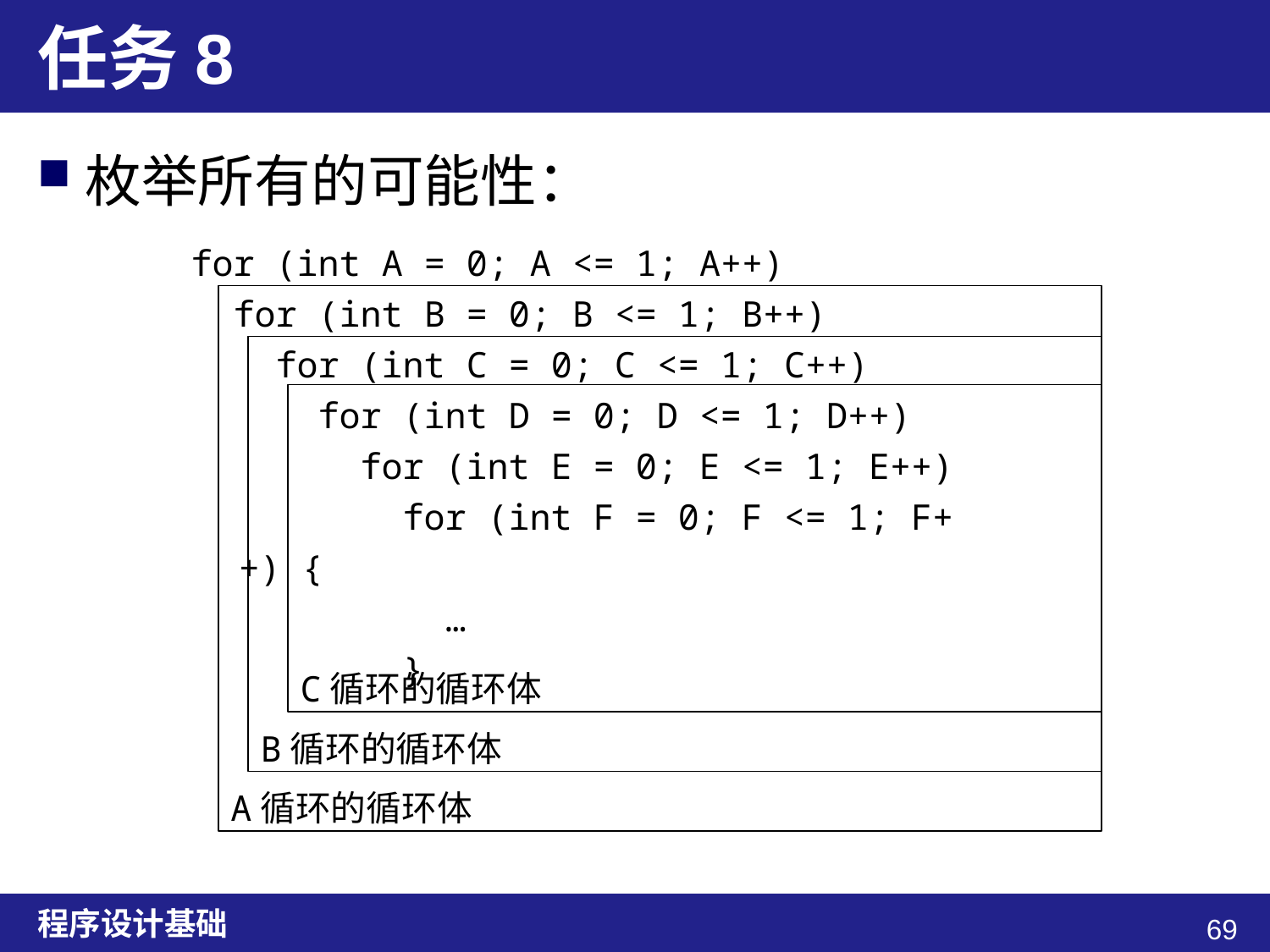

# 任务8
枚举所有的可能性：
for (int A = 0; A <= 1; A++)
  for (int B = 0; B <= 1; B++)
    for (int C = 0; C <= 1; C++)
      for (int D = 0; D <= 1; D++)
        for (int E = 0; E <= 1; E++)
          for (int F = 0; F <= 1; F++) {
            …
          }

A循环的循环体

B循环的循环体

C循环的循环体